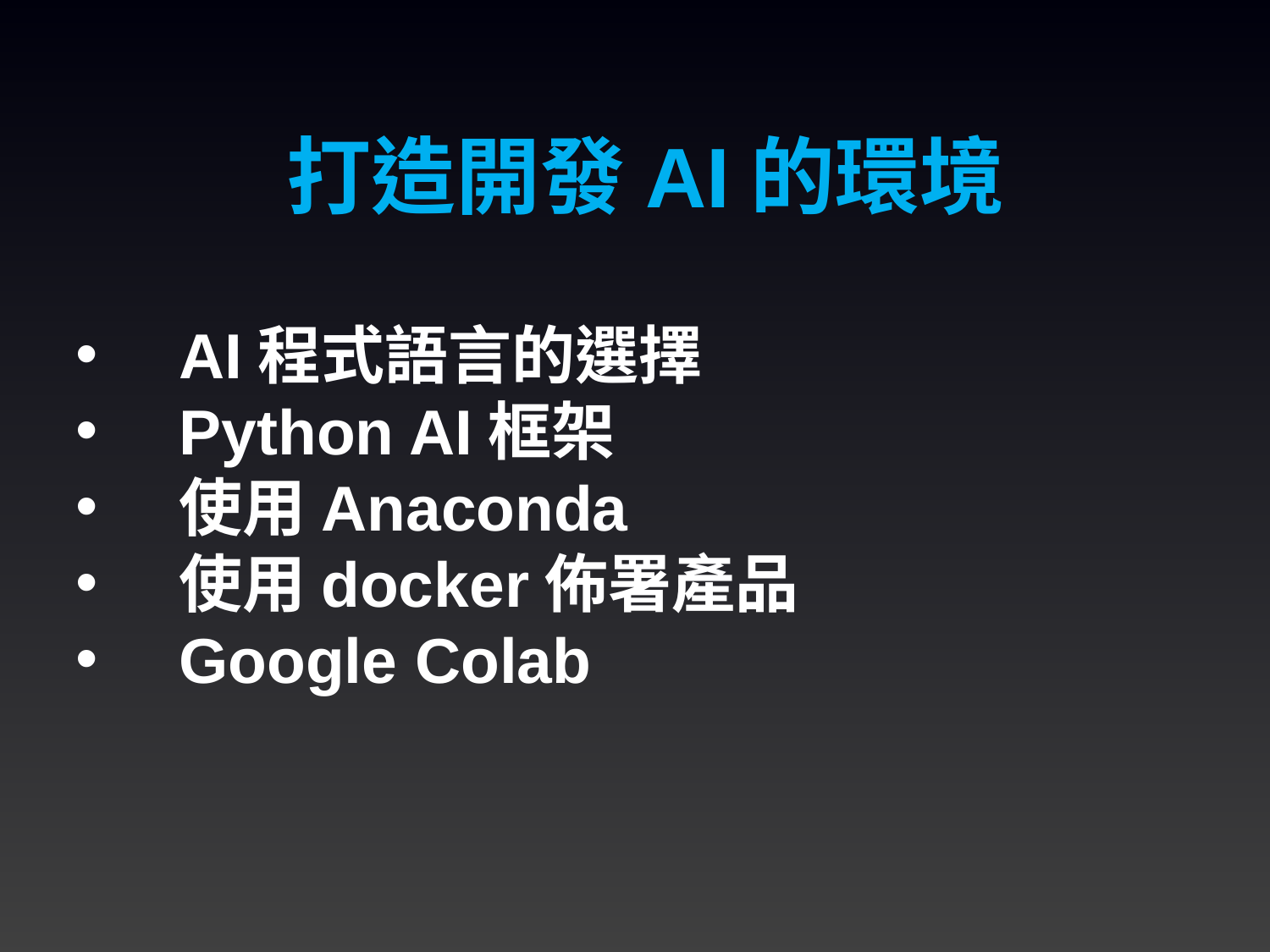

打造開發AI的環境
AI程式語言的選擇
Python AI框架
使用Anaconda
使用docker佈署產品
Google Colab